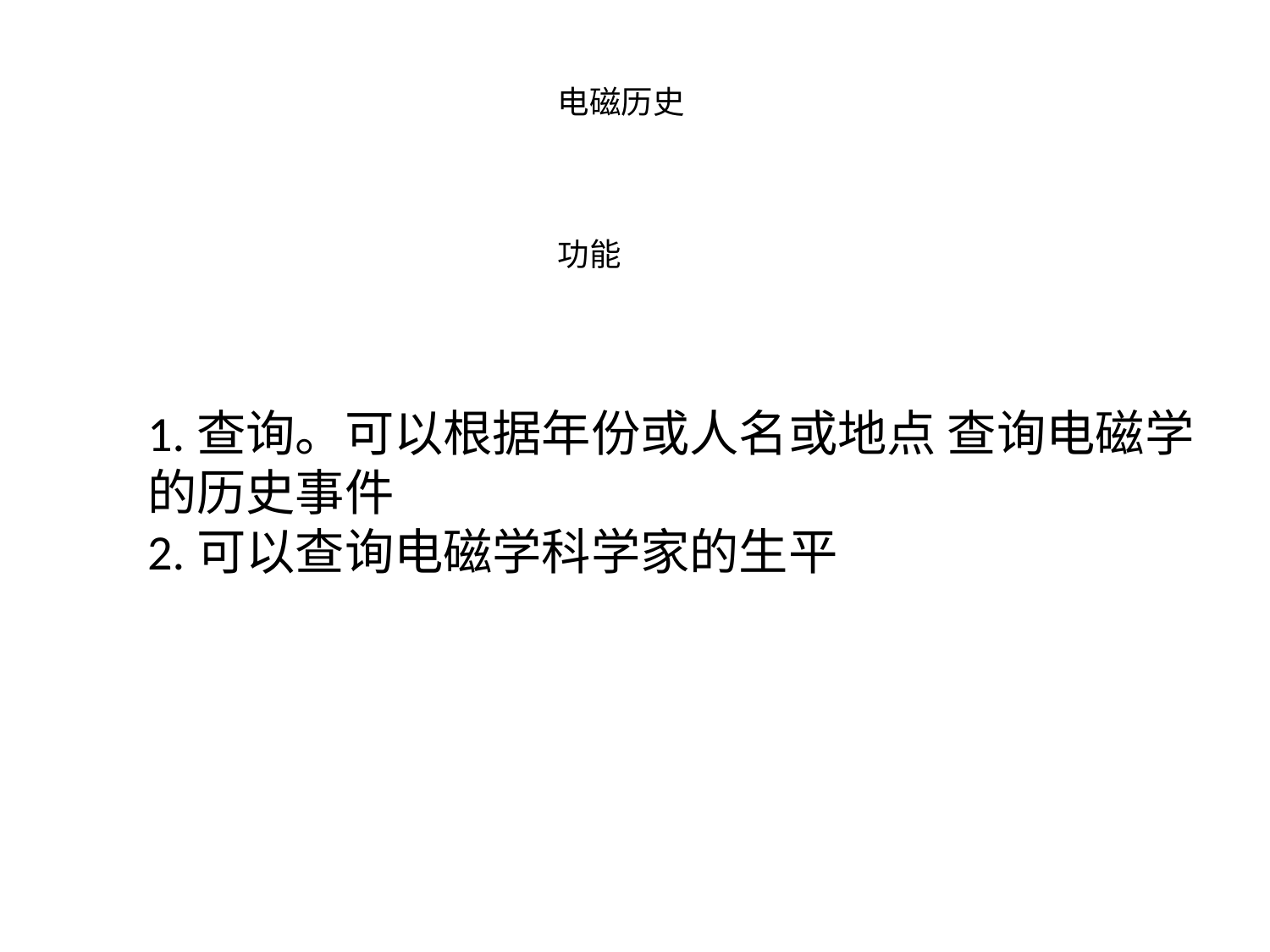

电磁历史

功能
1.查询。可以根据年份或人名或地点 查询电磁学的历史事件
2.可以查询电磁学科学家的生平